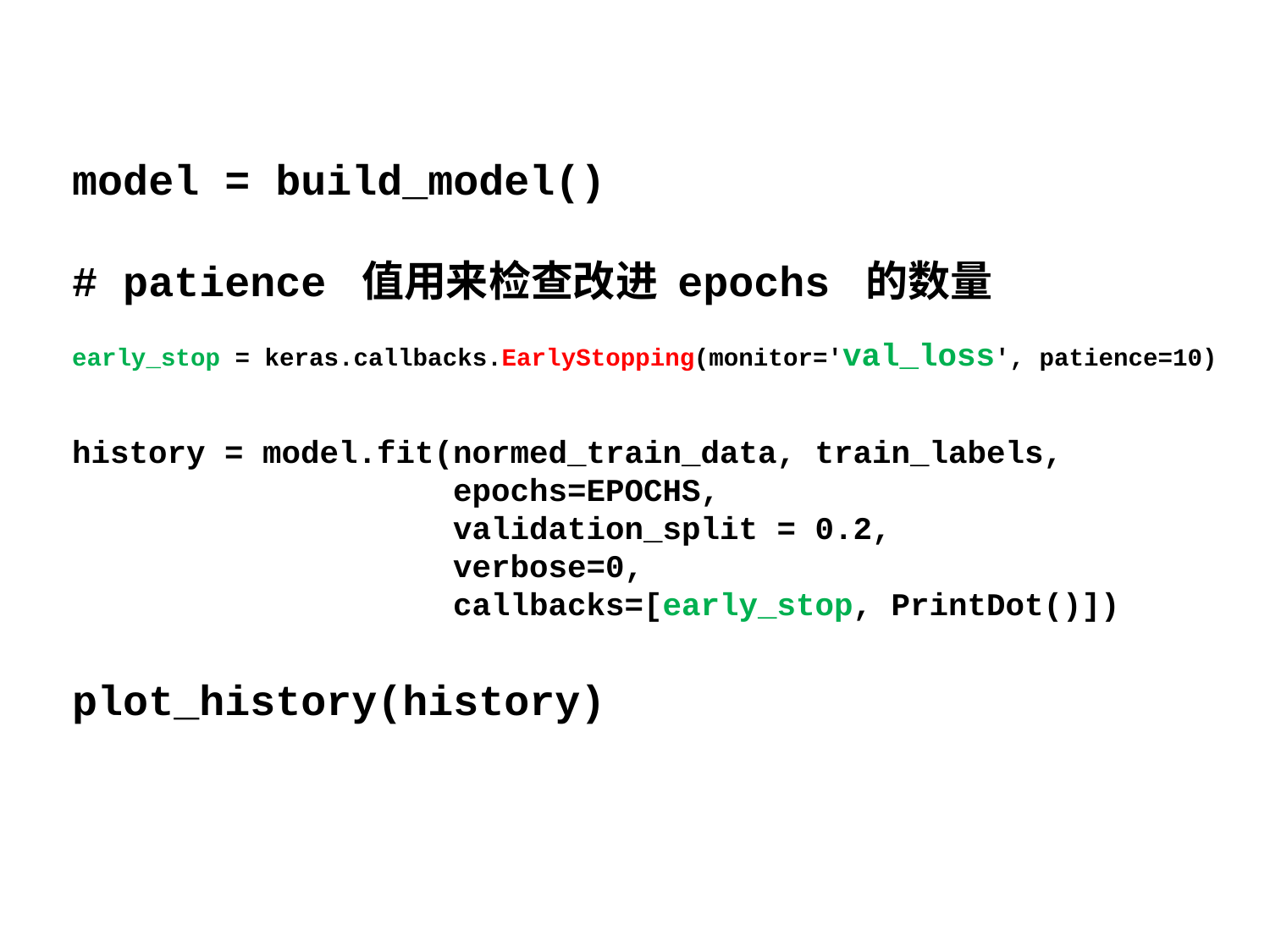

model = build_model()
# patience 值用来检查改进 epochs 的数量

early_stop = keras.callbacks.EarlyStopping(monitor='val_loss', patience=10)

history = model.fit(normed_train_data, train_labels,
                    epochs=EPOCHS,
                    validation_split = 0.2,
                    verbose=0,
                    callbacks=[early_stop, PrintDot()])
plot_history(history)